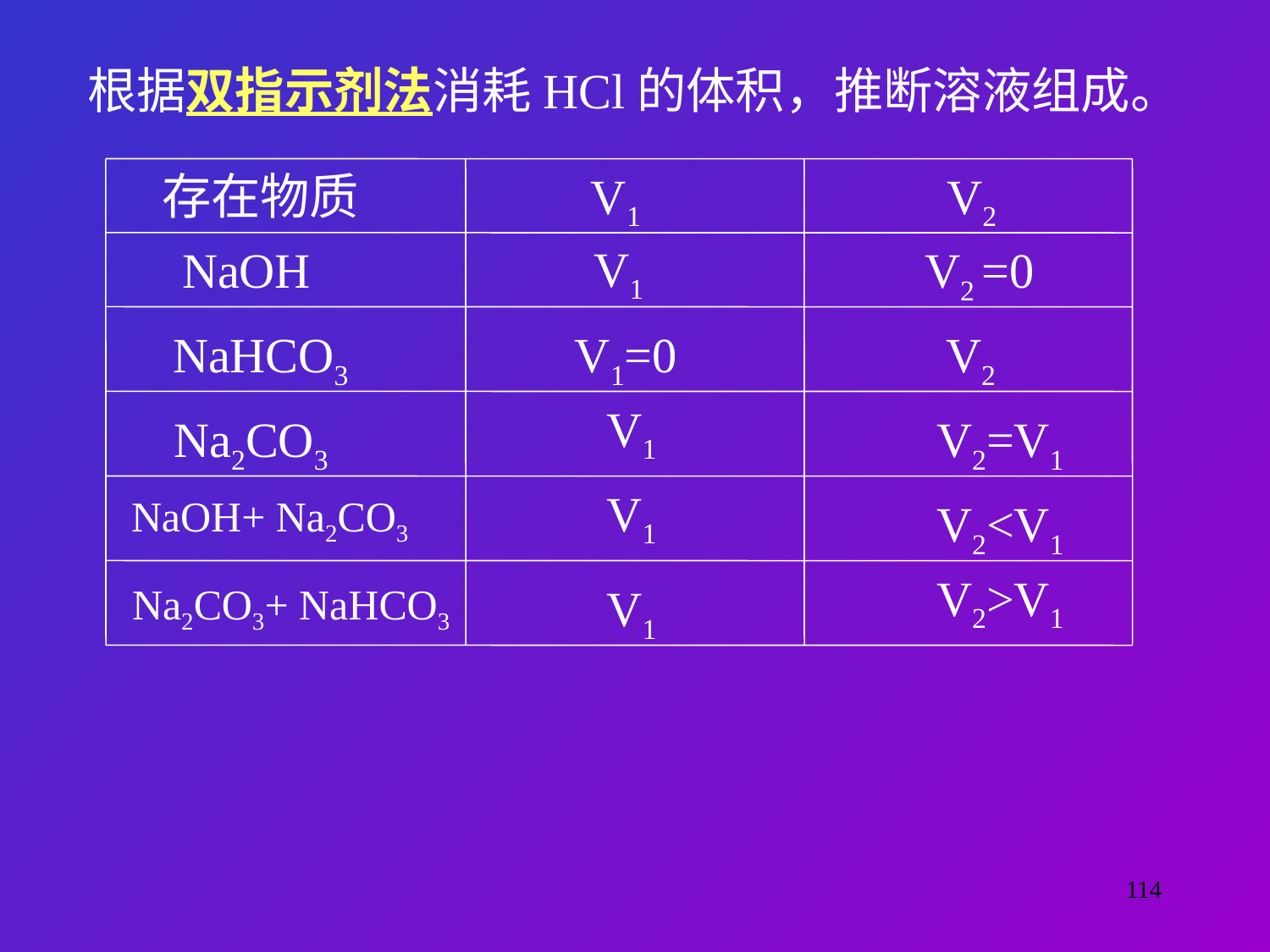

根据双指示剂法消耗HCl的体积，推断溶液组成。

存在物质                    V1                         V2

V1

NaOH
V2 =0

NaHCO3
V1=0
V2

V1
Na2CO3
V2=V1

V1
NaOH+ Na2CO3
V2<V1

V2>V1
Na2CO3+ NaHCO3
V1

114